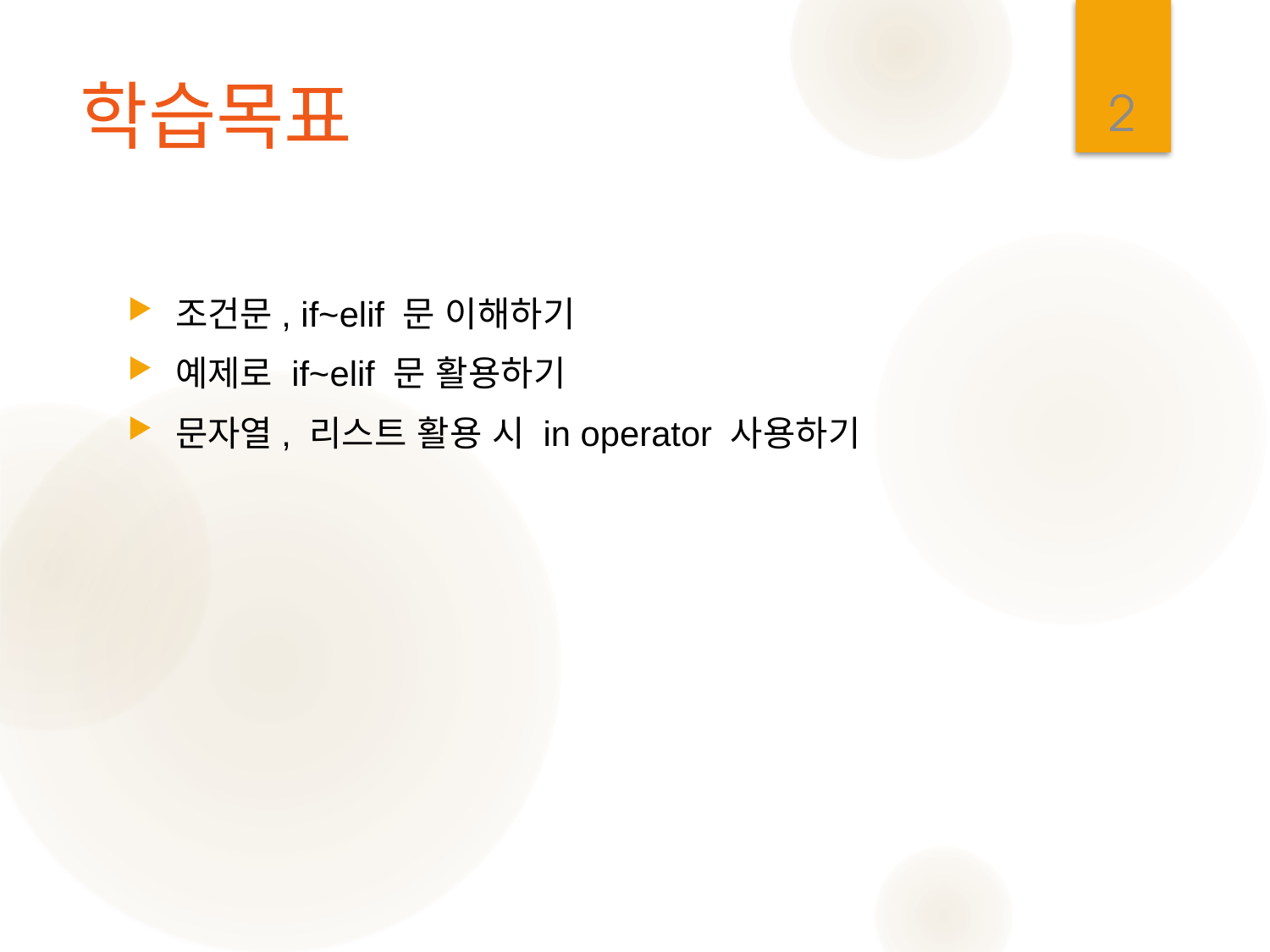

2
# 학습목표
조건문, if~elif 문 이해하기
예제로 if~elif 문 활용하기
문자열, 리스트 활용 시 in operator 사용하기